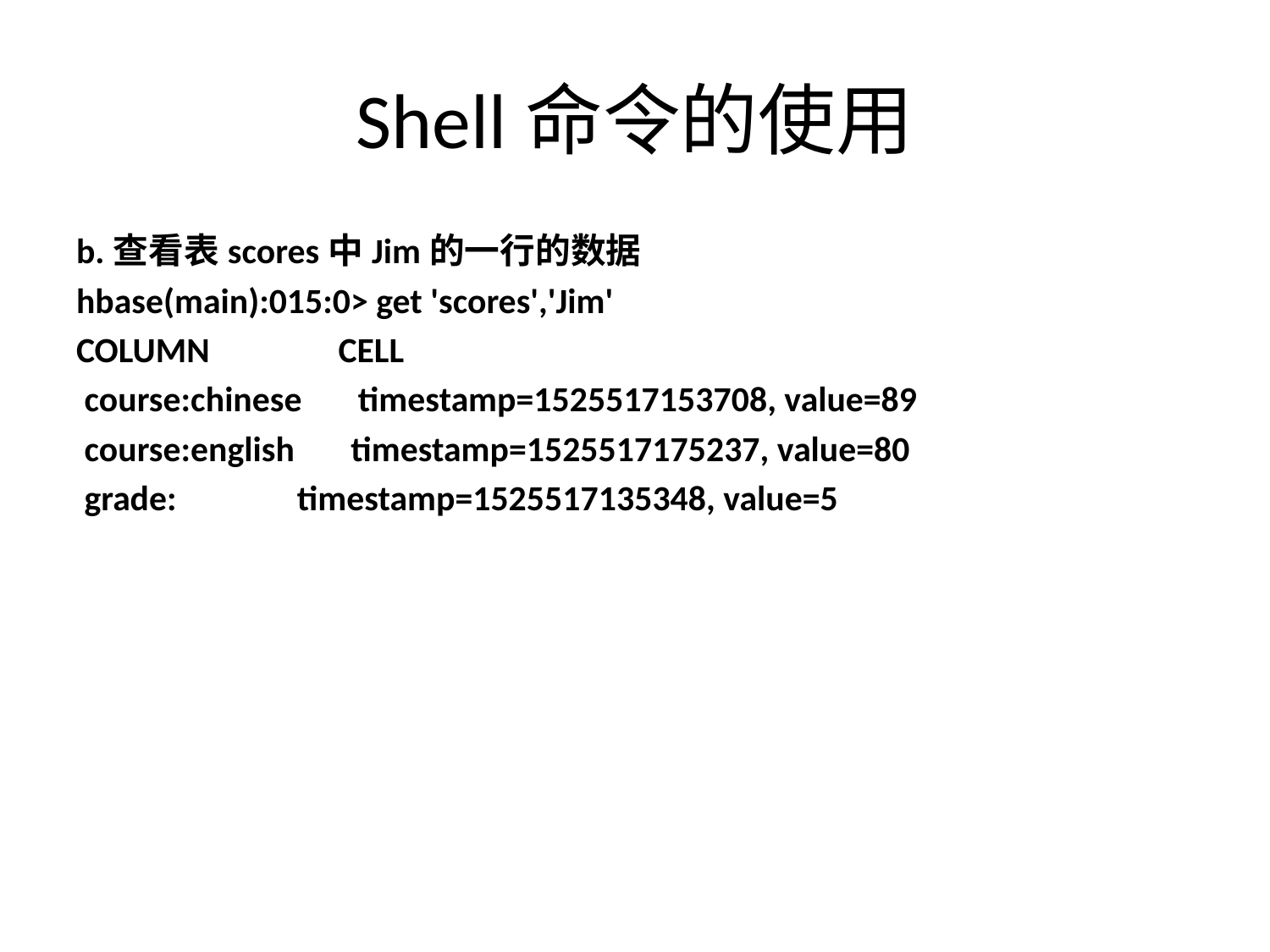

# Shell命令的使用
b.查看表scores中Jim的一行的数据
hbase(main):015:0> get 'scores','Jim'
COLUMN                CELL
 course:chinese       timestamp=1525517153708, value=89
 course:english       timestamp=1525517175237, value=80
 grade:               timestamp=1525517135348, value=5